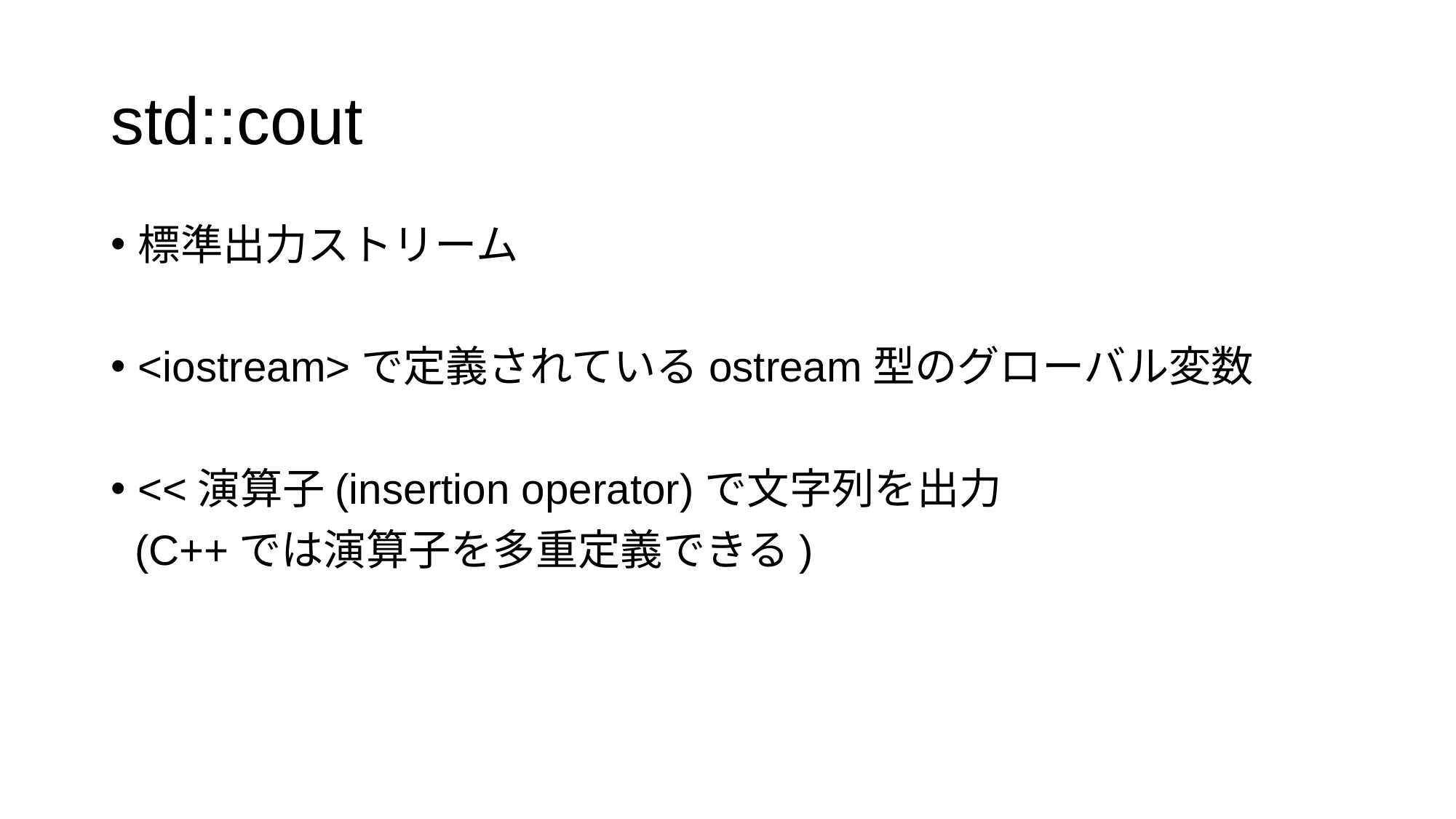

# std::cout
標準出力ストリーム

<iostream>で定義されているostream型のグローバル変数

<<演算子(insertion operator)で文字列を出力
  (C++では演算子を多重定義できる)